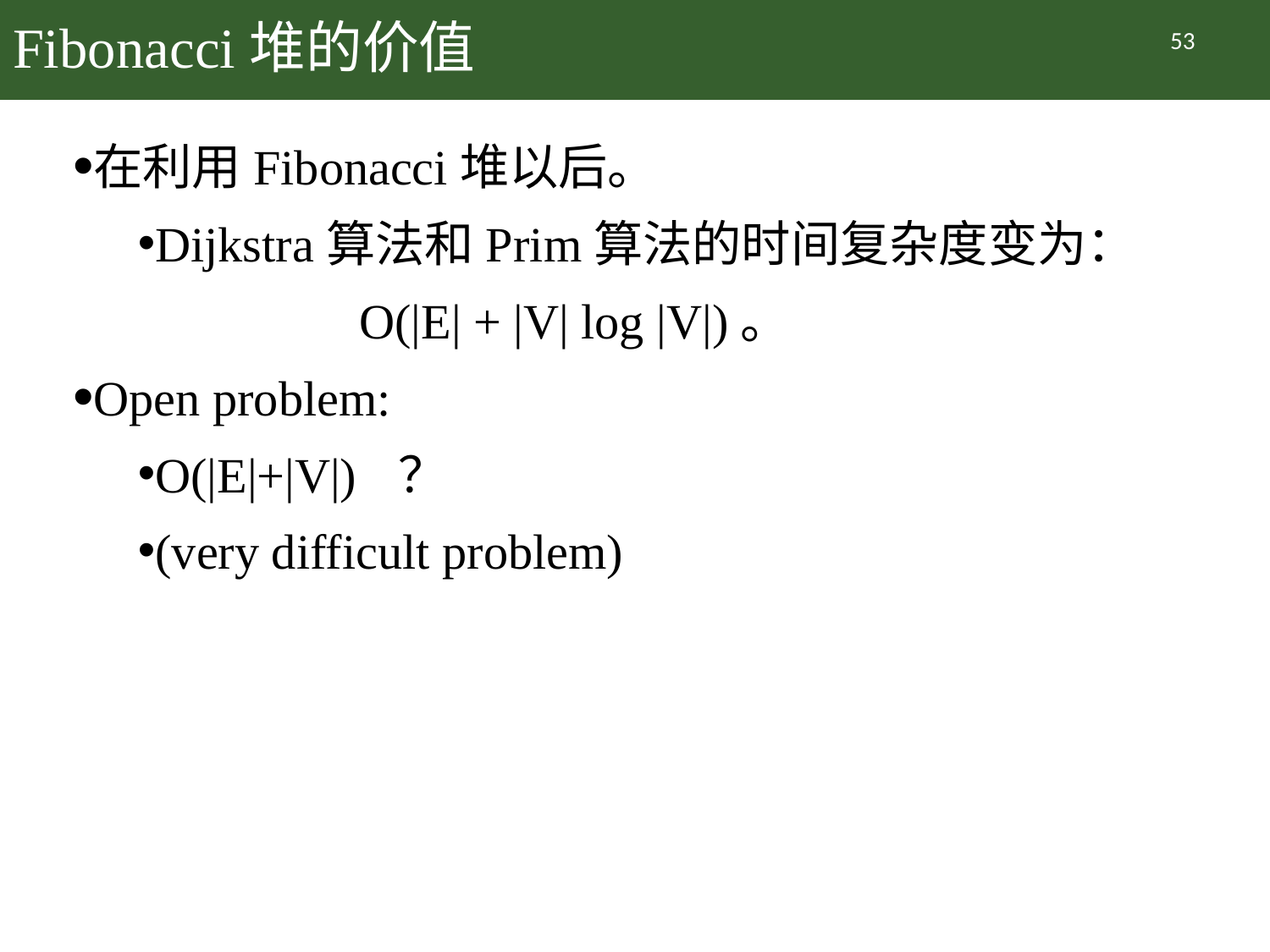

# Fibonacci堆的价值
53
在利用Fibonacci堆以后。
Dijkstra算法和Prim算法的时间复杂度变为：
		O(|E| + |V| log |V|)。
Open problem:
O(|E|+|V|) ？
(very difficult problem)